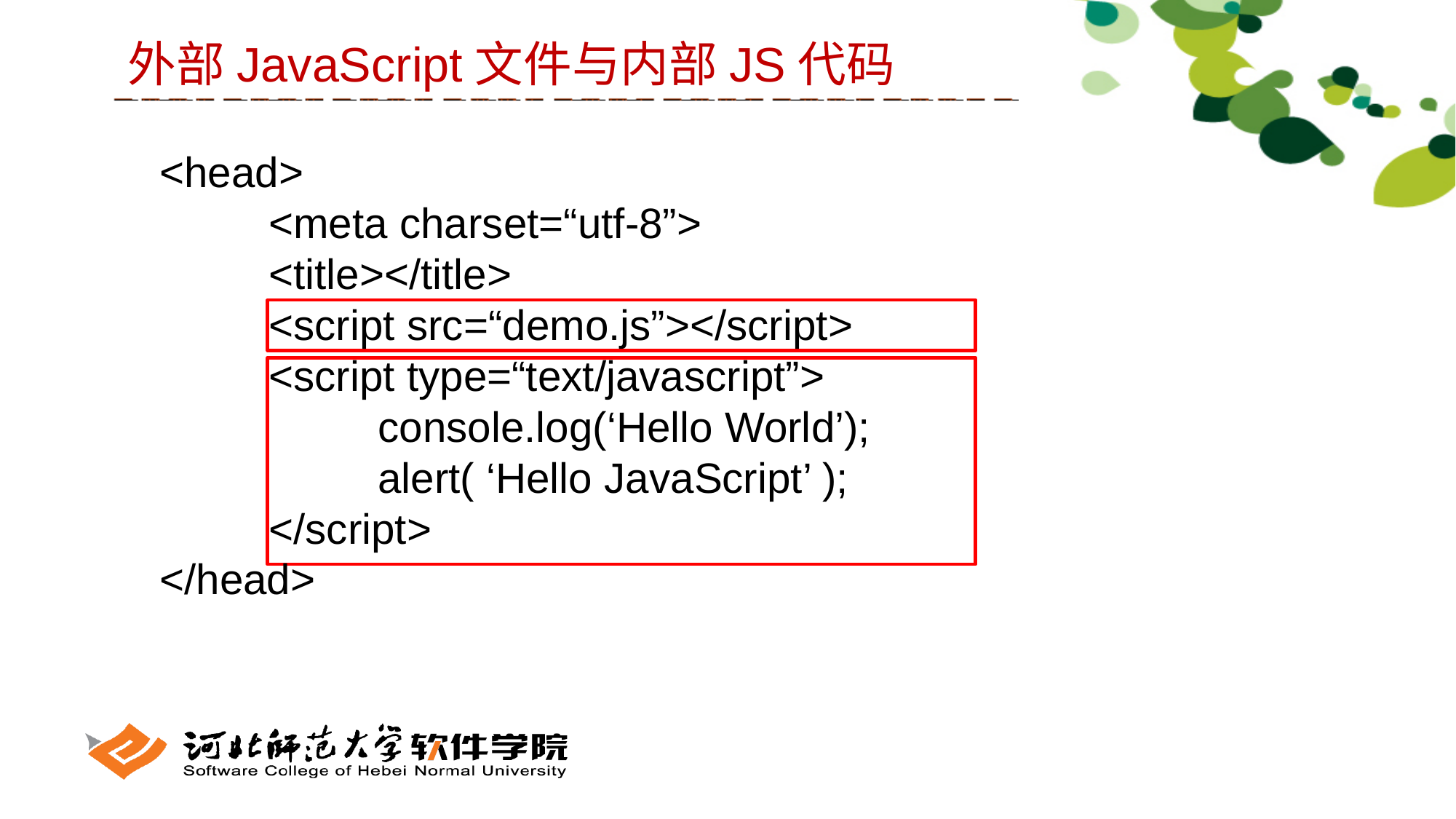

外部JavaScript文件与内部JS代码

<head>
	<meta charset=“utf-8”>
	<title></title>
	<script src=“demo.js”></script>
	<script type=“text/javascript”>
		console.log(‘Hello World’);
		alert( ‘Hello JavaScript’ );
	</script>
</head>